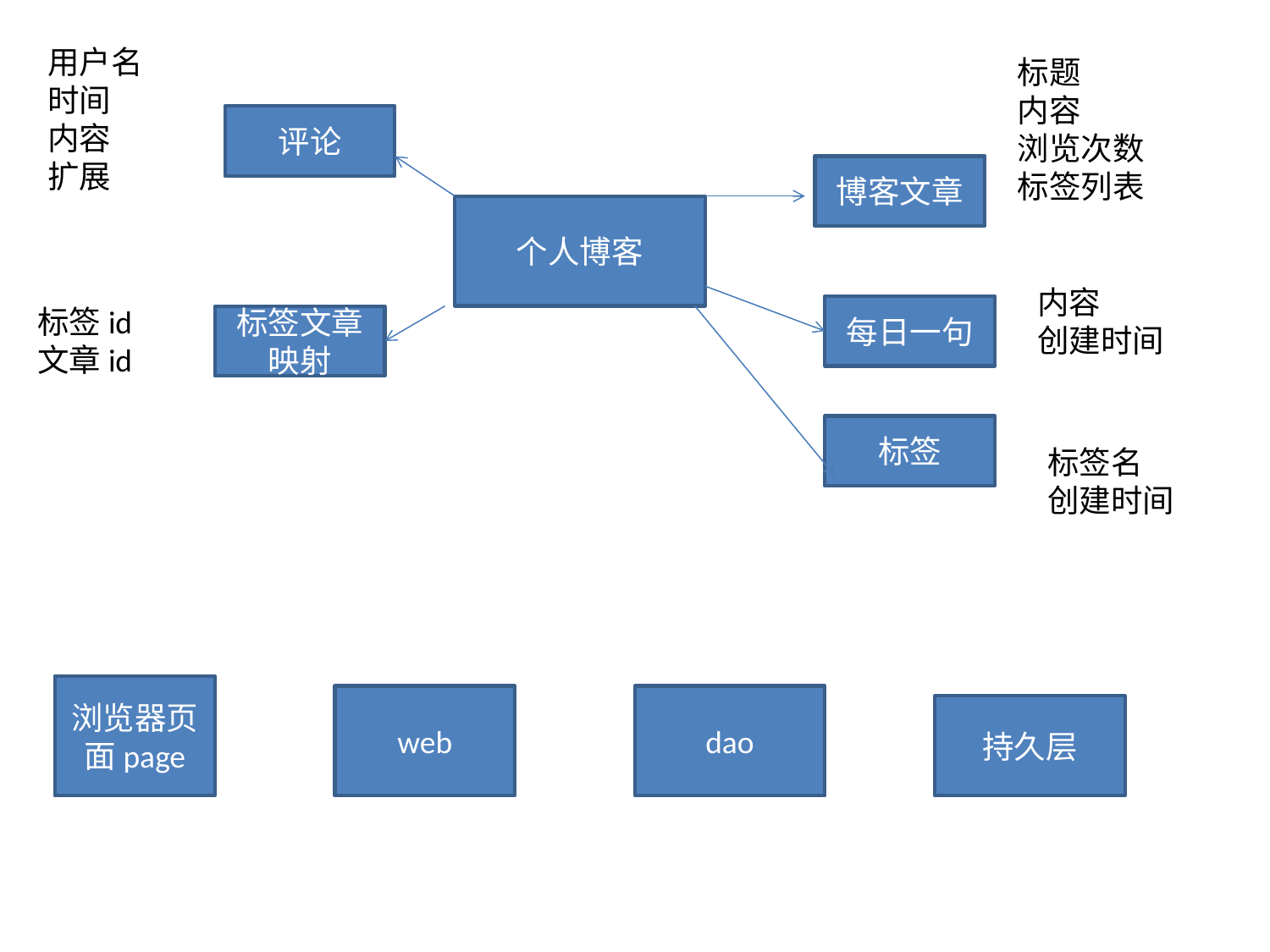

用户名
时间
内容
扩展
标题
内容
浏览次数
标签列表
评论
博客文章
个人博客
内容
创建时间
标签id
文章id
每日一句
标签文章映射
标签
标签名
创建时间
浏览器页面page
web
dao
持久层